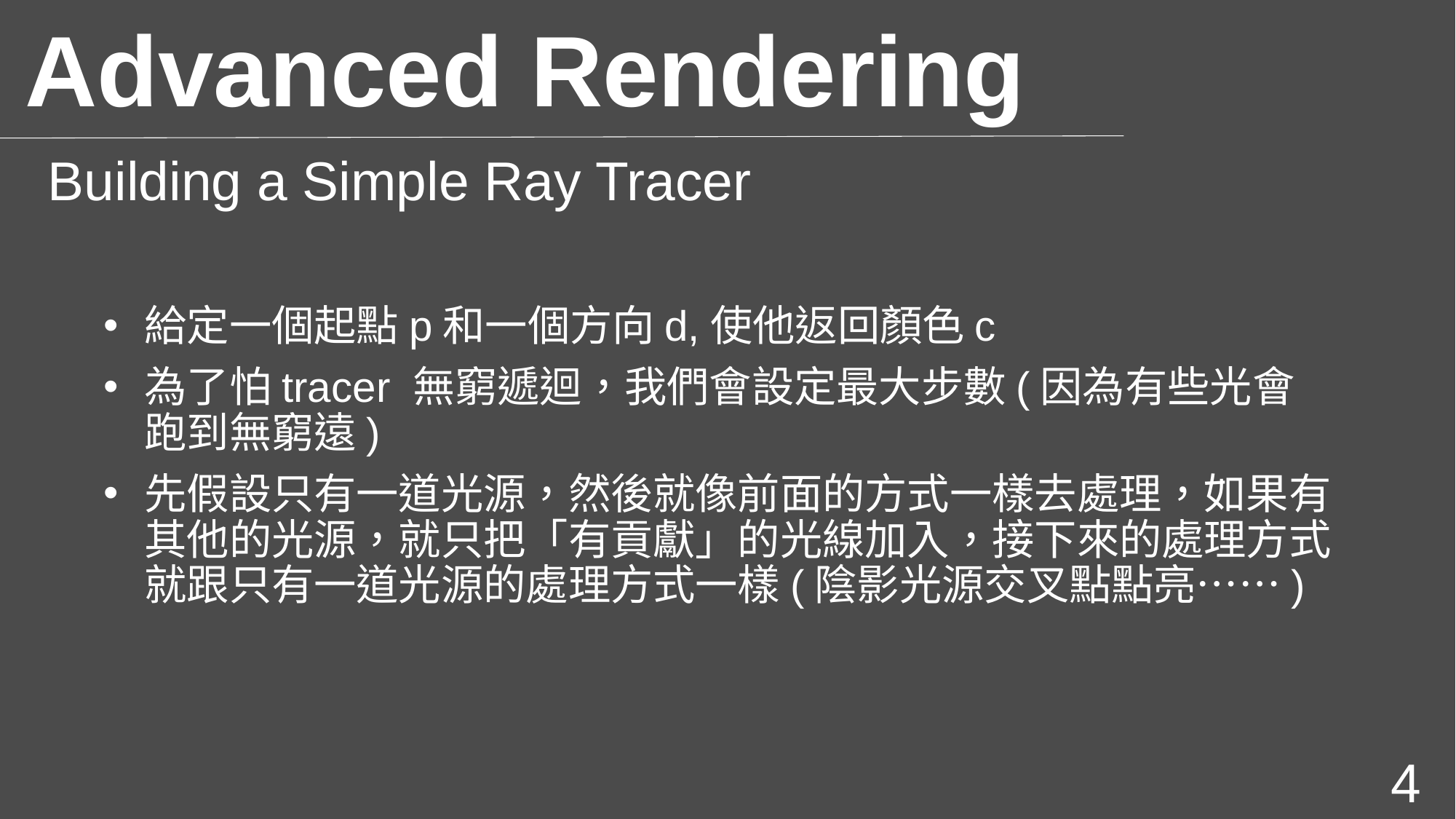

# Advanced Rendering

Building a Simple Ray Tracer
給定一個起點p和一個方向d,使他返回顏色c
為了怕tracer 無窮遞迴，我們會設定最大步數(因為有些光會跑到無窮遠)
先假設只有一道光源，然後就像前面的方式一樣去處理，如果有其他的光源，就只把「有貢獻」的光線加入，接下來的處理方式就跟只有一道光源的處理方式一樣(陰影光源交叉點點亮……)

4